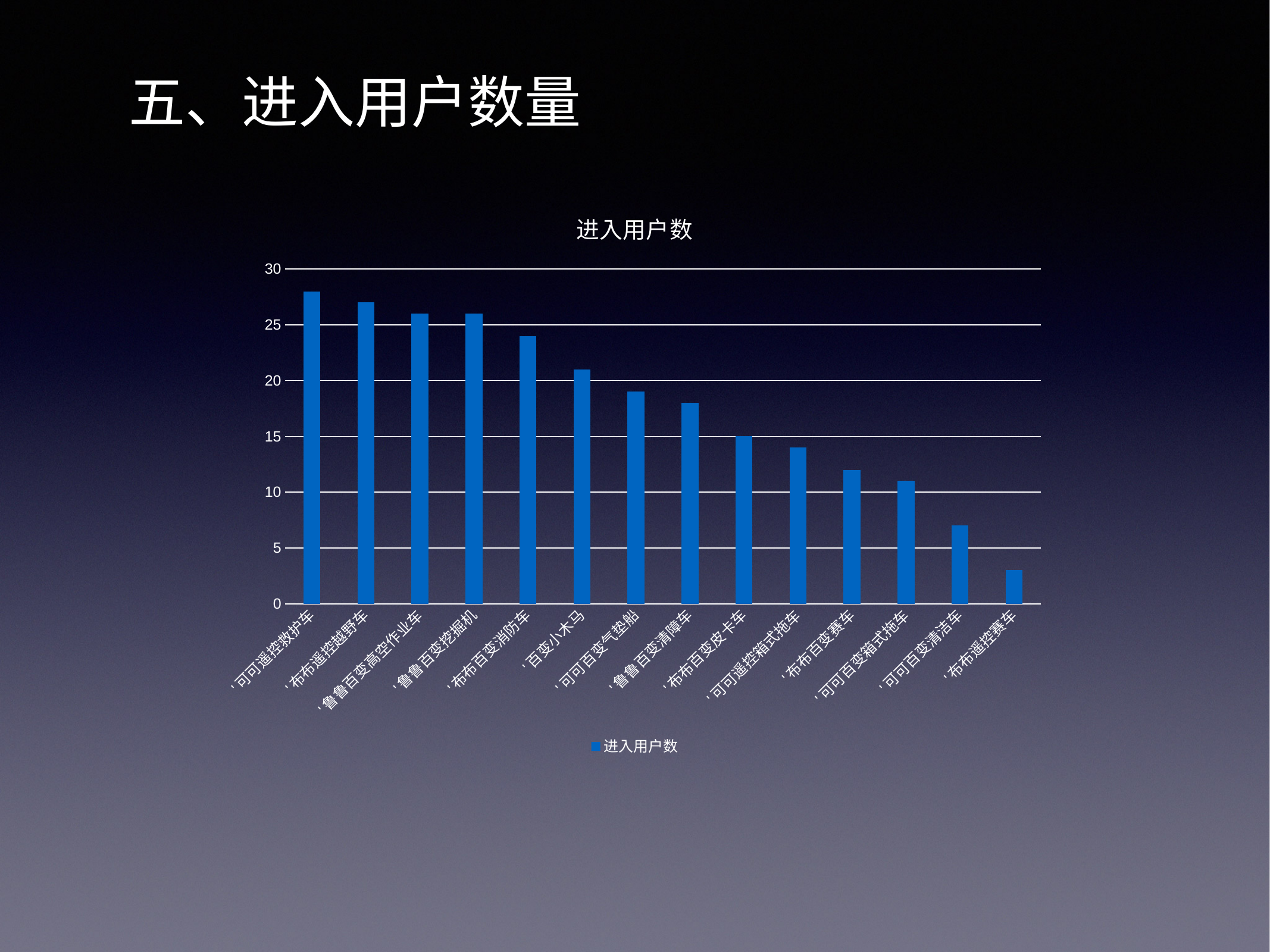

五、进入用户数量

### Chart:

| Category | 进入用户数 |
|---|---|
| '可可遥控救护车 | 28.0 |
| '布布遥控越野车 | 27.0 |
| '鲁鲁百变高空作业车 | 26.0 |
| '鲁鲁百变挖掘机 | 26.0 |
| '布布百变消防车 | 24.0 |
| '百变小木马 | 21.0 |
| '可可百变气垫船 | 19.0 |
| '鲁鲁百变清障车 | 18.0 |
| '布布百变皮卡车 | 15.0 |
| '可可遥控箱式拖车 | 14.0 |
| '布布百变赛车 | 12.0 |
| '可可百变箱式拖车 | 11.0 |
| '可可百变清洁车 | 7.0 |
| '布布遥控赛车 | 3.0 |